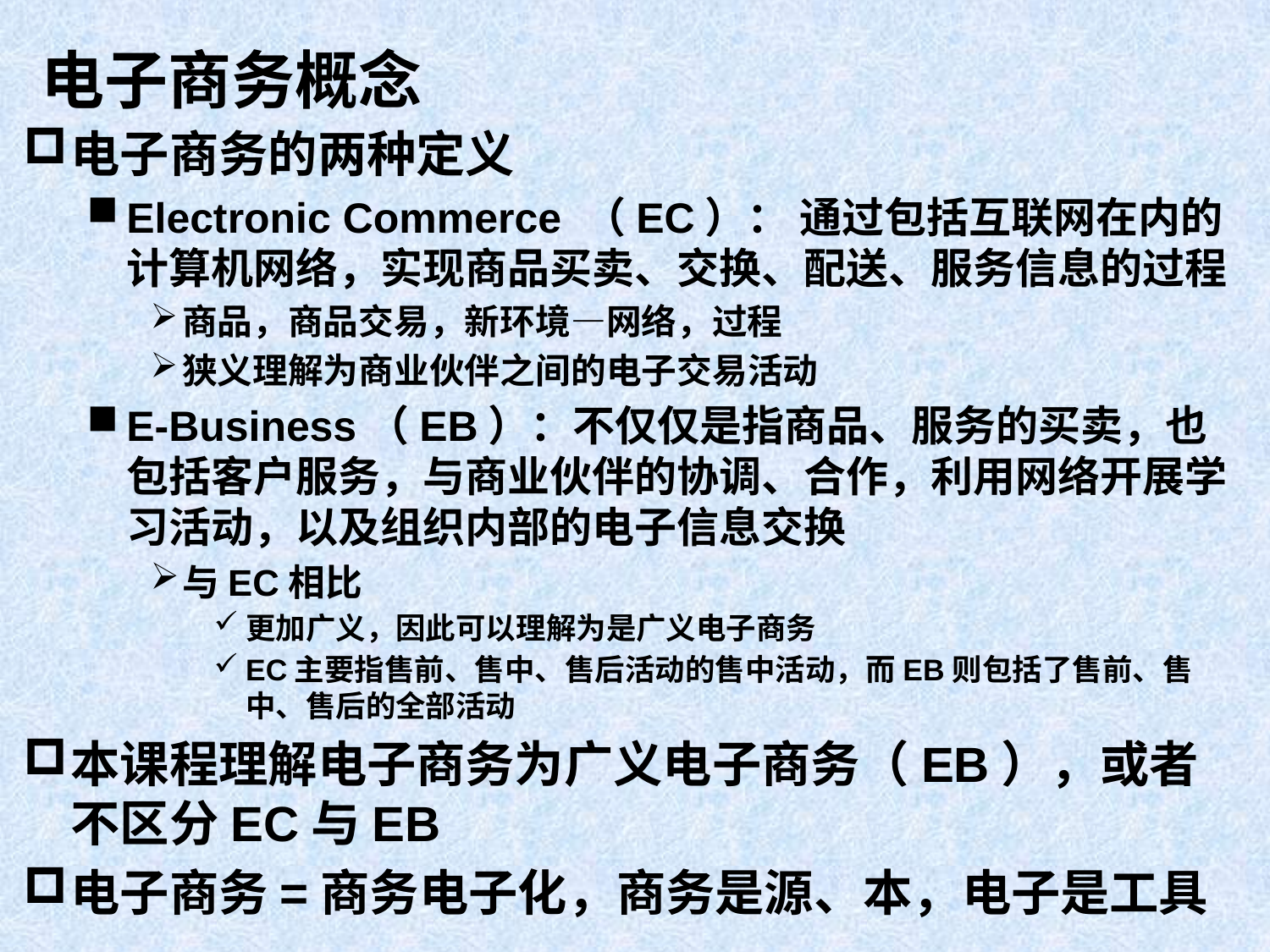

# 电子商务概念
电子商务的两种定义
Electronic Commerce （EC）： 通过包括互联网在内的计算机网络，实现商品买卖、交换、配送、服务信息的过程
商品，商品交易，新环境—网络，过程
狭义理解为商业伙伴之间的电子交易活动
E-Business（EB）：不仅仅是指商品、服务的买卖，也包括客户服务，与商业伙伴的协调、合作，利用网络开展学习活动，以及组织内部的电子信息交换
与EC相比
更加广义，因此可以理解为是广义电子商务
EC主要指售前、售中、售后活动的售中活动，而EB则包括了售前、售中、售后的全部活动
本课程理解电子商务为广义电子商务（EB），或者不区分EC与EB
电子商务=商务电子化，商务是源、本，电子是工具